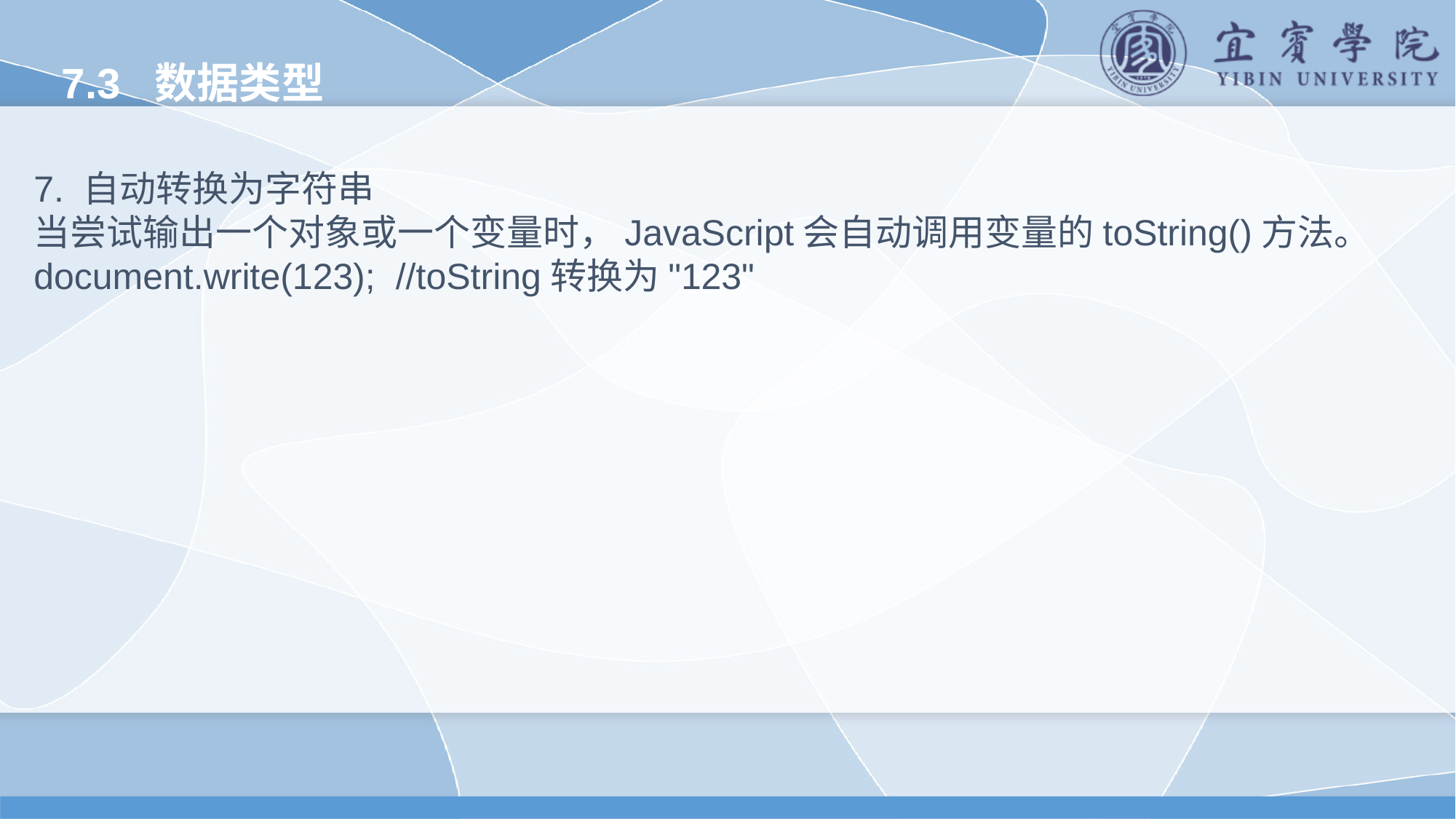

7.3  数据类型
7. 自动转换为字符串
当尝试输出一个对象或一个变量时，JavaScript会自动调用变量的toString()方法。
document.write(123);  //toString转换为"123"